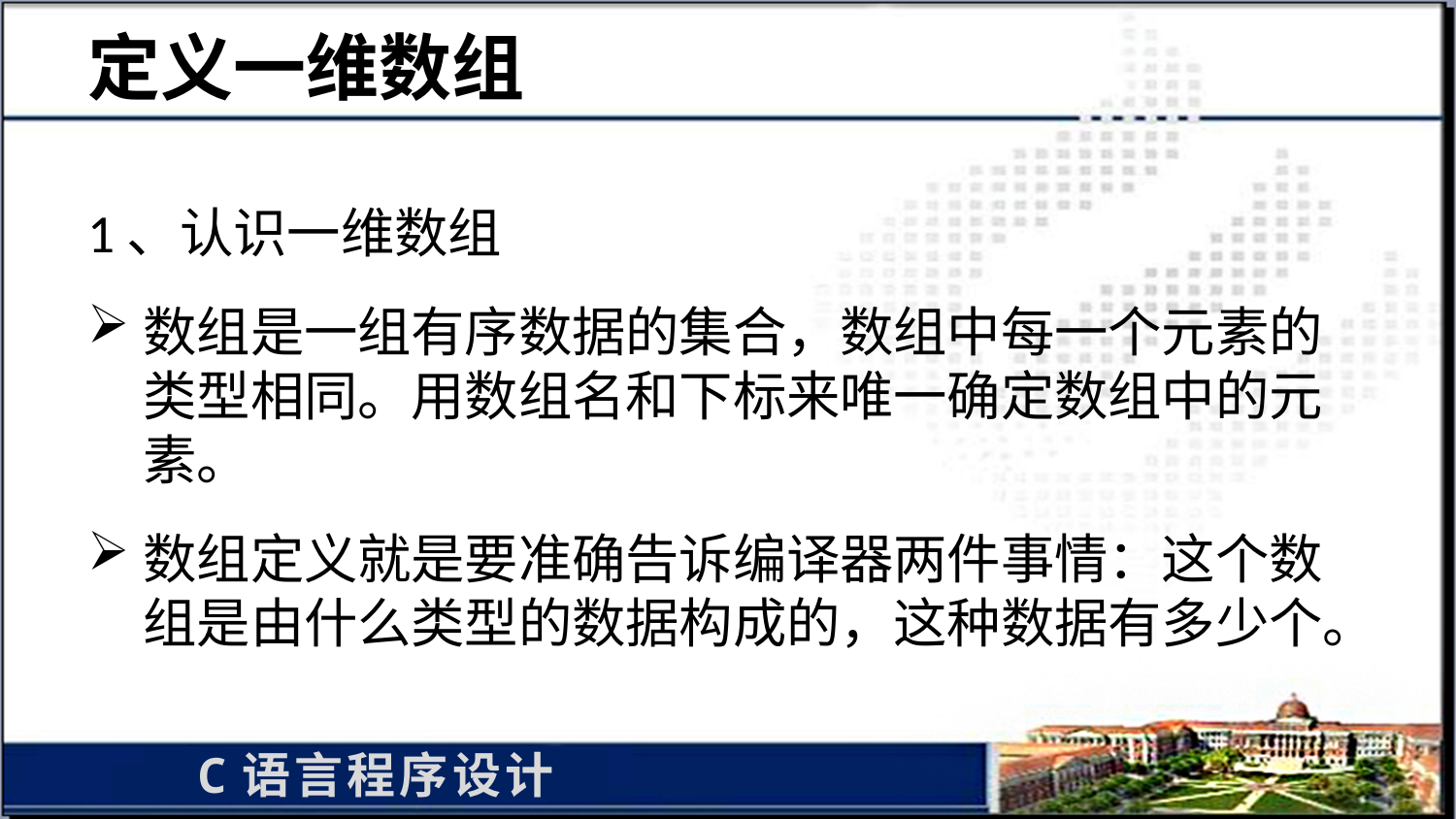

# 定义一维数组
1、认识一维数组
数组是一组有序数据的集合，数组中每一个元素的类型相同。用数组名和下标来唯一确定数组中的元素。
数组定义就是要准确告诉编译器两件事情：这个数组是由什么类型的数据构成的，这种数据有多少个。